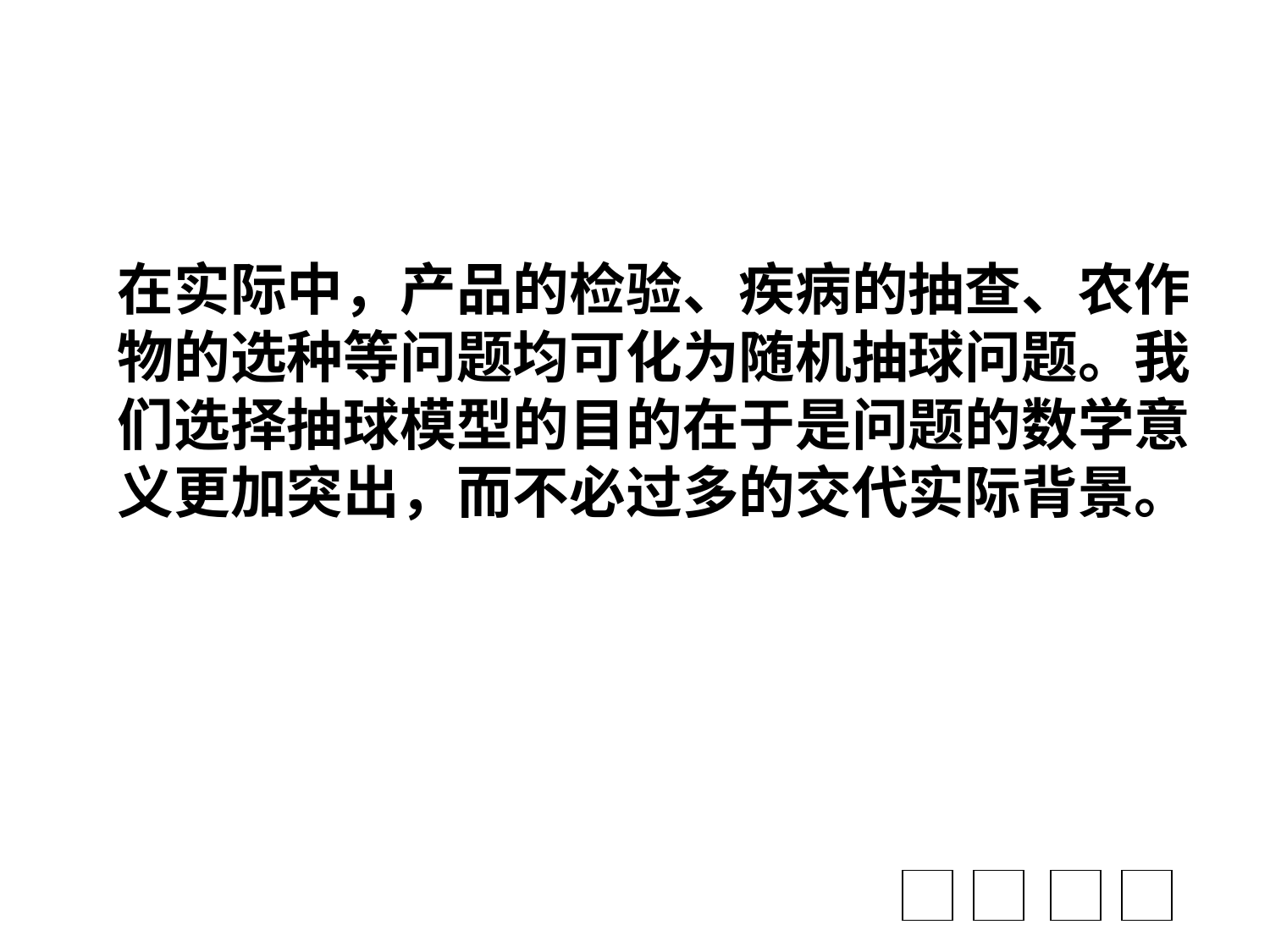

在实际中，产品的检验、疾病的抽查、农作物的选种等问题均可化为随机抽球问题。我们选择抽球模型的目的在于是问题的数学意义更加突出，而不必过多的交代实际背景。